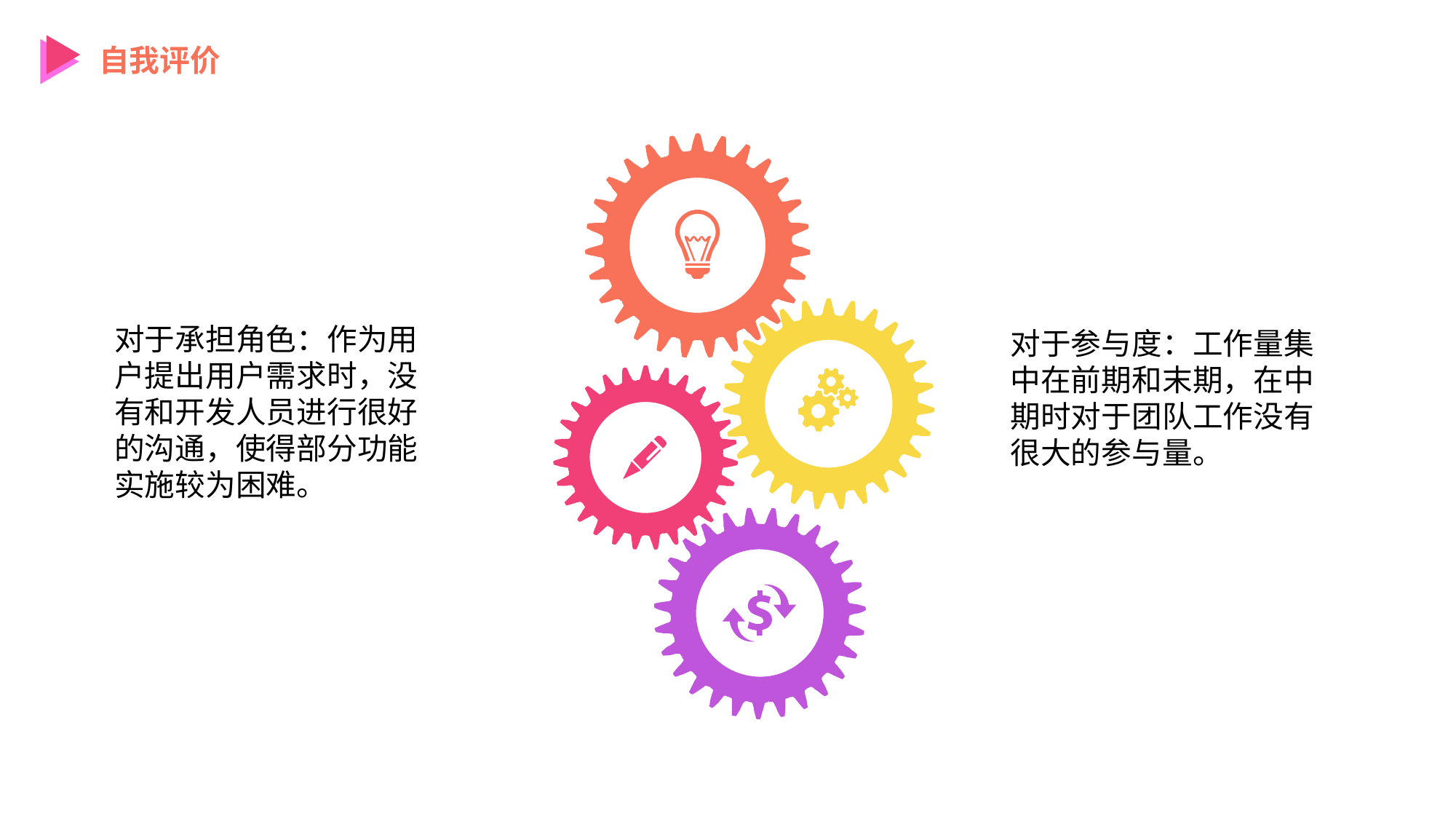

自我评价

对于承担角色：作为用户提出用户需求时，没有和开发人员进行很好的沟通，使得部分功能实施较为困难。
对于参与度：工作量集中在前期和末期，在中期时对于团队工作没有很大的参与量。